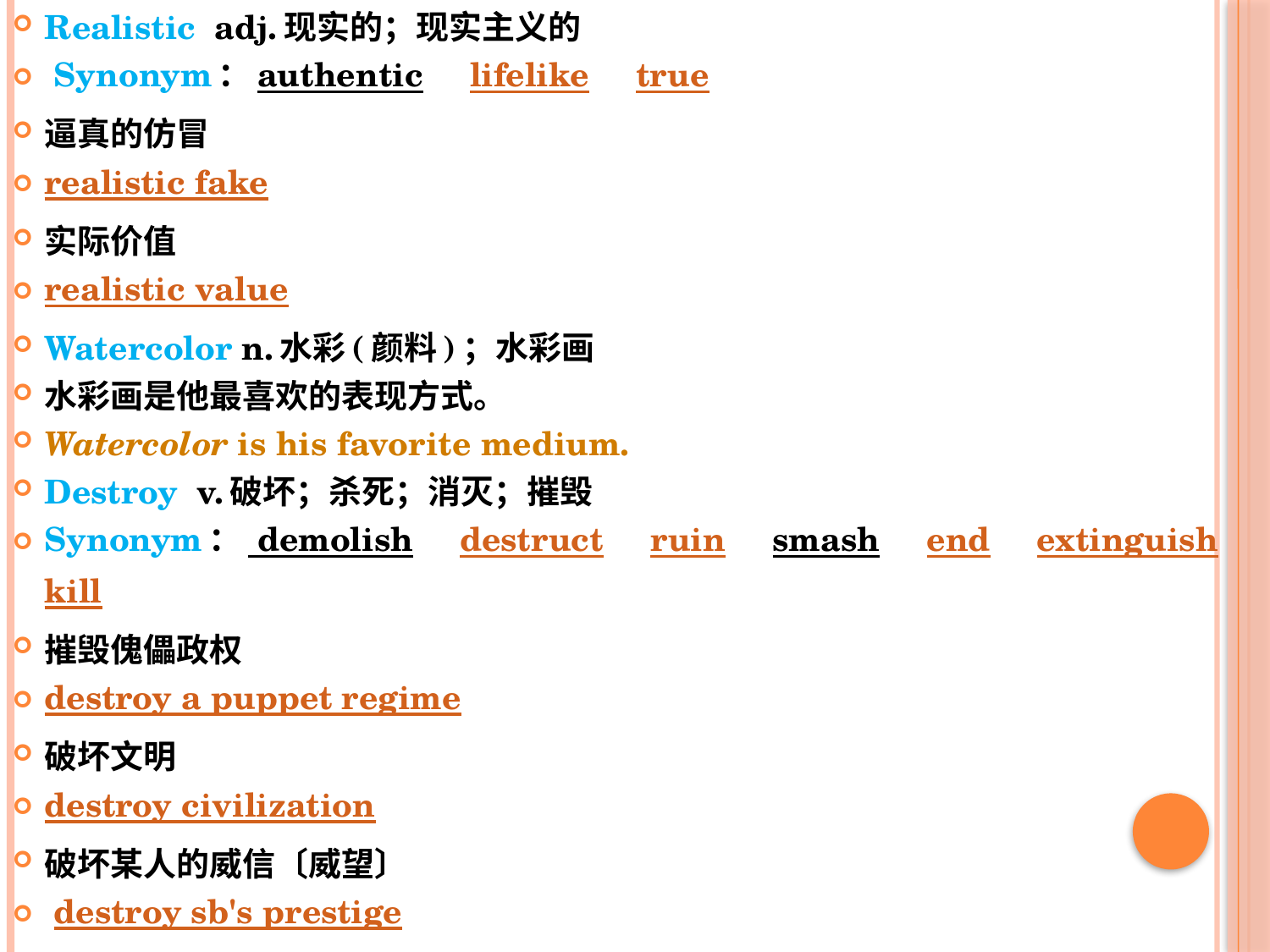

Realistic  adj.现实的；现实主义的
 Synonym：authentic　 lifelike　 true
逼真的仿冒
realistic fake
实际价值
realistic value
Watercolor n.水彩(颜料)；水彩画
水彩画是他最喜欢的表现方式。
Watercolor is his favorite medium.
Destroy  v.破坏；杀死；消灭；摧毁
Synonym： demolish　 destruct　 ruin　 smash　 end　 extinguish　 kill
摧毁傀儡政权
destroy a puppet regime
破坏文明
destroy civilization
破坏某人的威信〔威望〕
 destroy sb's prestige